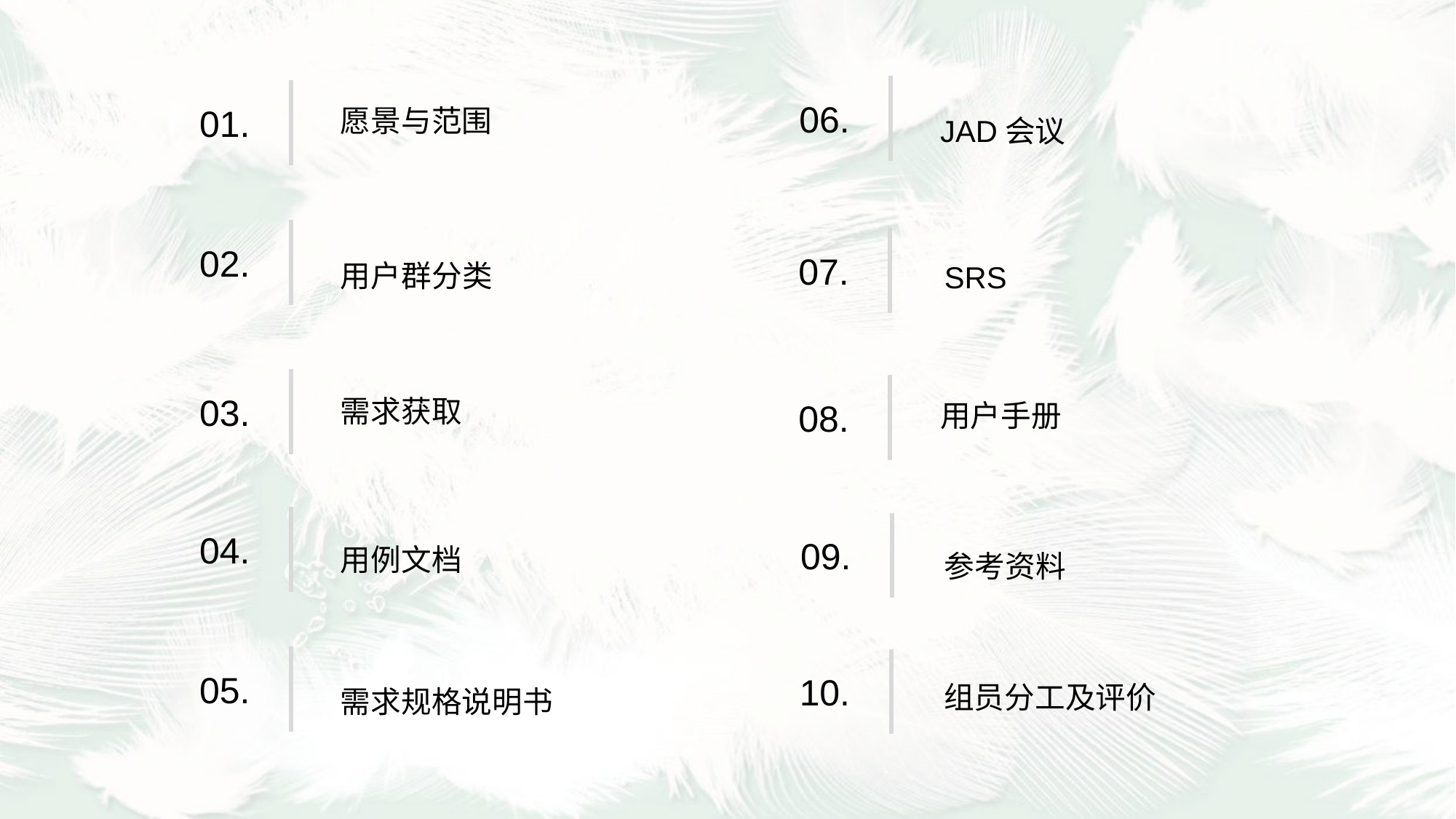

愿景与范围
JAD会议
06.
01.
用户群分类
SRS
02.
07.
需求获取
用户手册
03.
08.
用例文档
参考资料
04.
09.
组员分工及评价
需求规格说明书
05.
10.